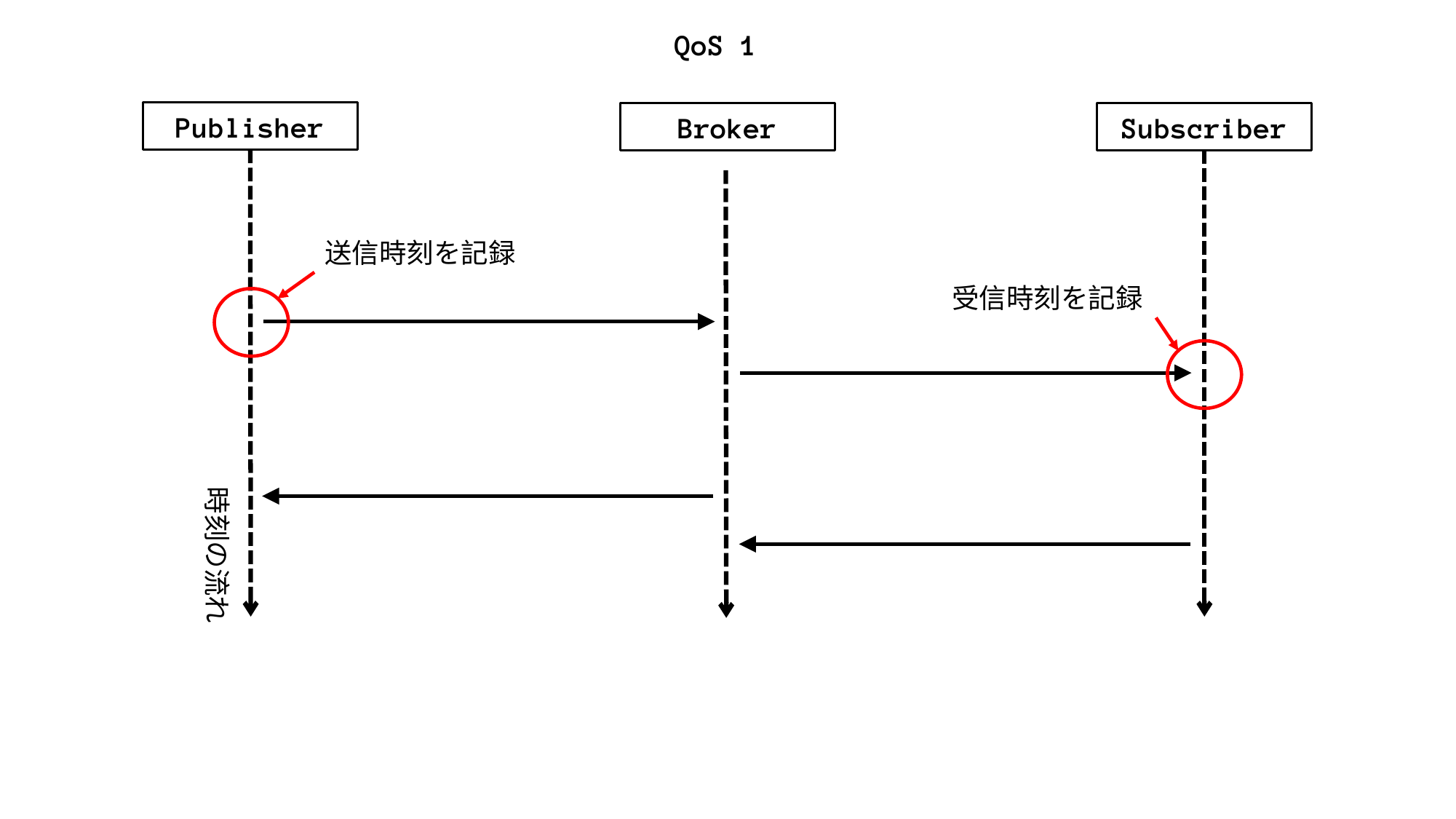

QoS 1
Publisher
Broker
Subscriber
送信時刻を記録
受信時刻を記録

時刻の流れ